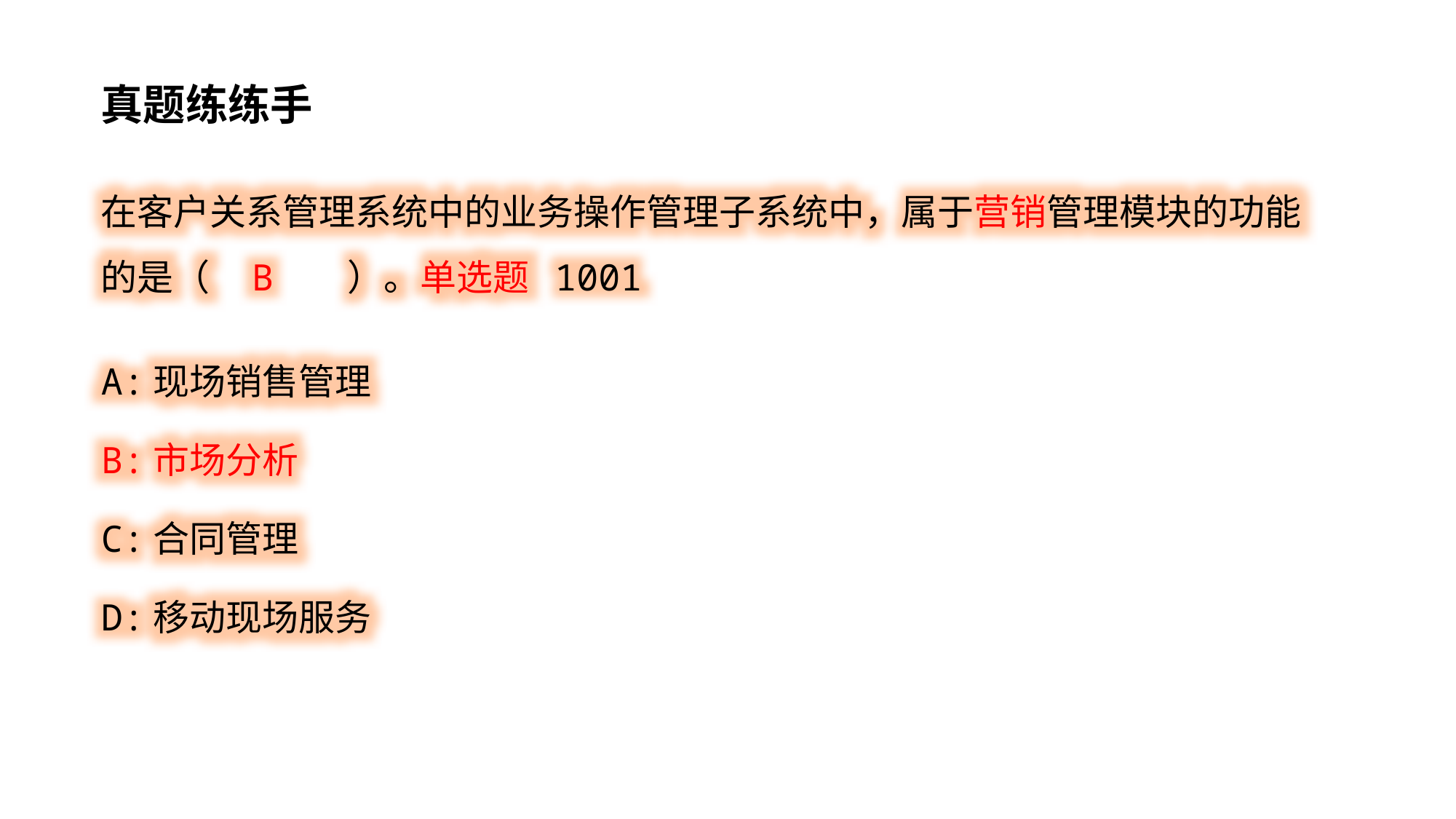

真题练练手
在客户关系管理系统中的业务操作管理子系统中，属于营销管理模块的功能的是（    B   ）。单选题  1001

A:现场销售管理

B:市场分析

C:合同管理

D:移动现场服务